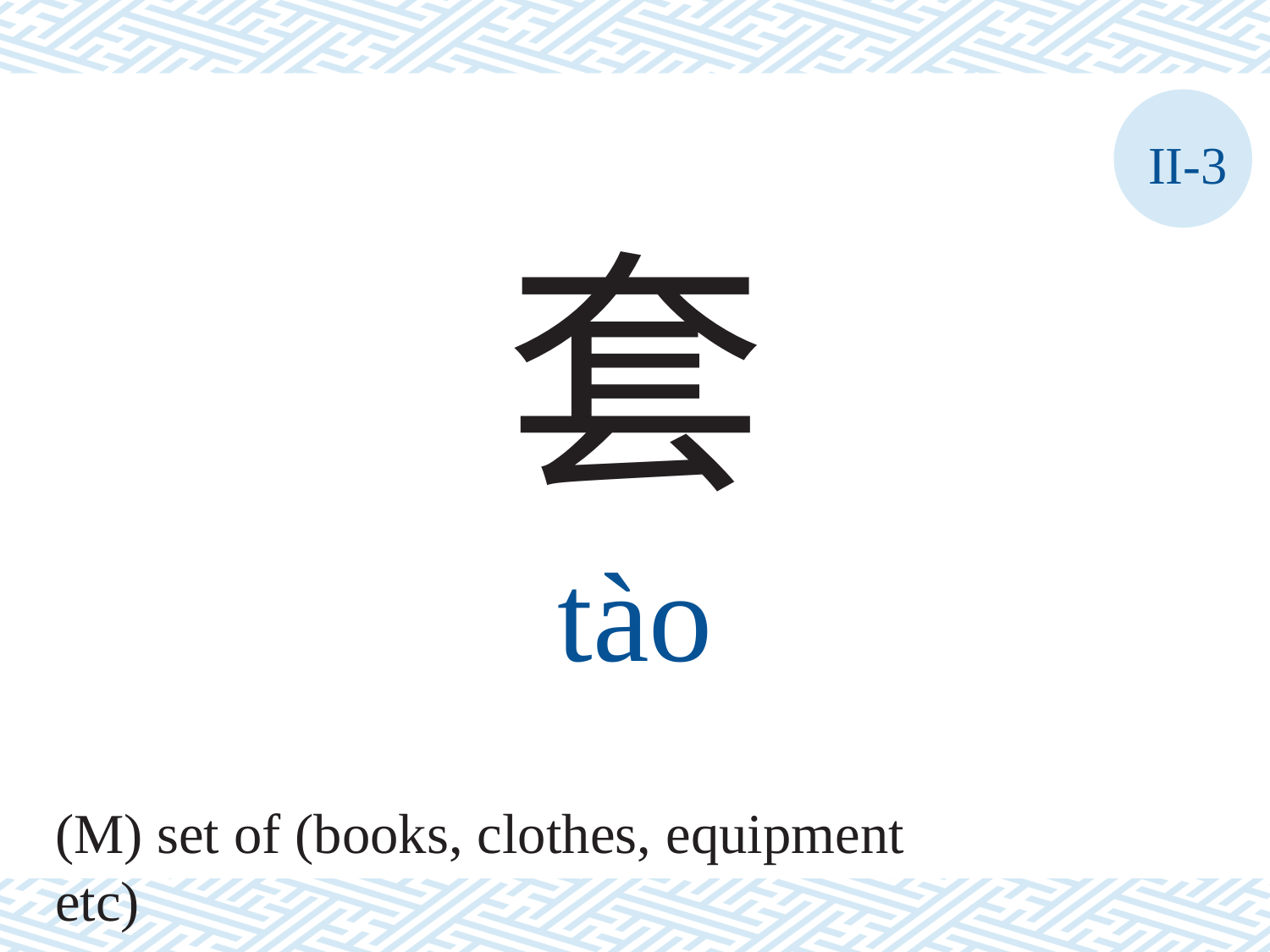

II-3
套
tào
(M) set of (books, clothes, equipment etc)